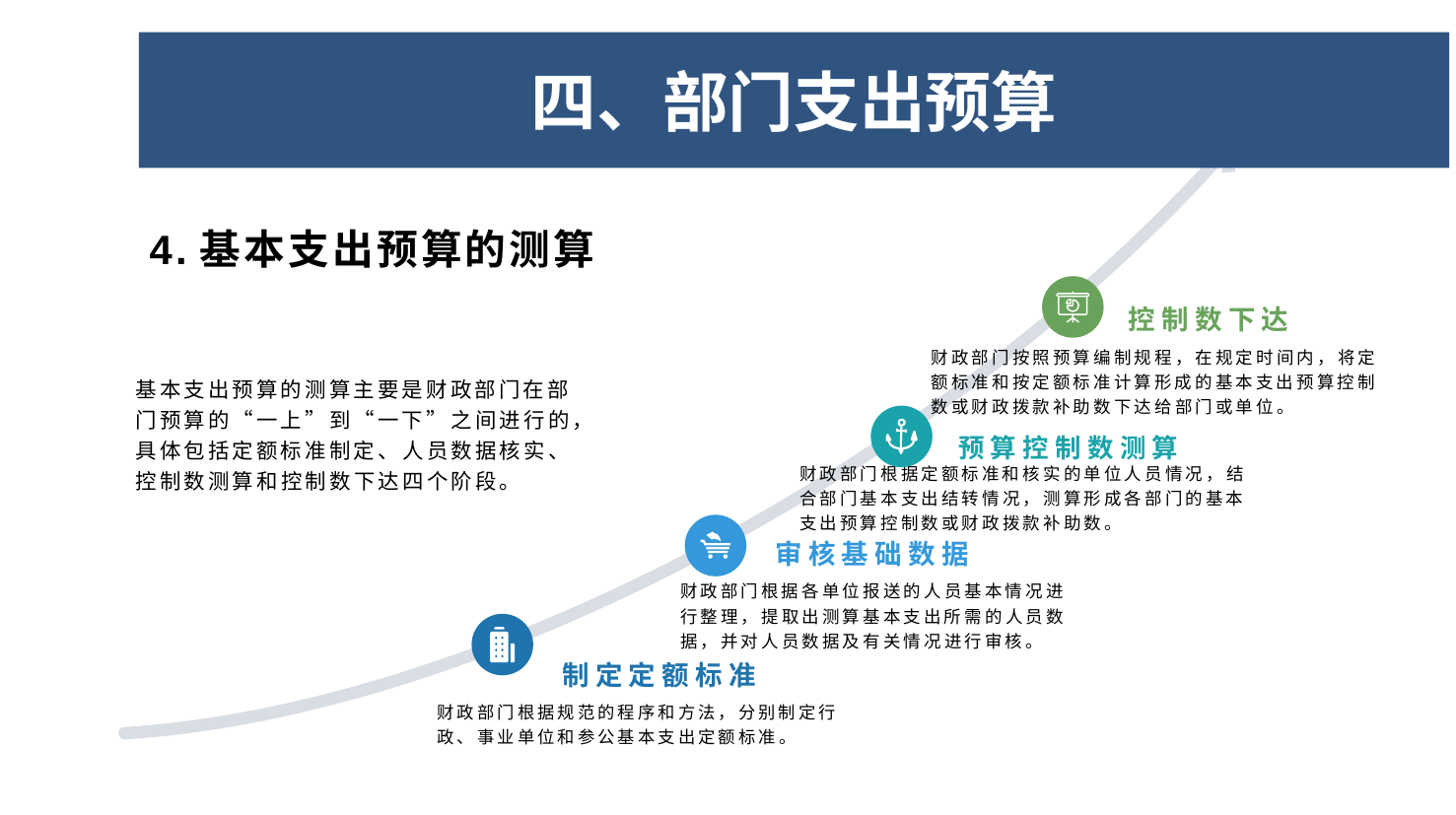

六、部门支出预算的编制
四、部门支出预算

4.基本支出预算的测算

控制数下达
财政部门按照预算编制规程，在规定时间内，将定额标准和按定额标准计算形成的基本支出预算控制数或财政拨款补助数下达给部门或单位。
基本支出预算的测算主要是财政部门在部门预算的“一上”到“一下”之间进行的，具体包括定额标准制定、人员数据核实、控制数测算和控制数下达四个阶段。

预算控制数测算
财政部门根据定额标准和核实的单位人员情况，结合部门基本支出结转情况，测算形成各部门的基本支出预算控制数或财政拨款补助数。

审核基础数据
财政部门根据各单位报送的人员基本情况进行整理，提取出测算基本支出所需的人员数据，并对人员数据及有关情况进行审核。

制定定额标准
财政部门根据规范的程序和方法，分别制定行政、事业单位和参公基本支出定额标准。